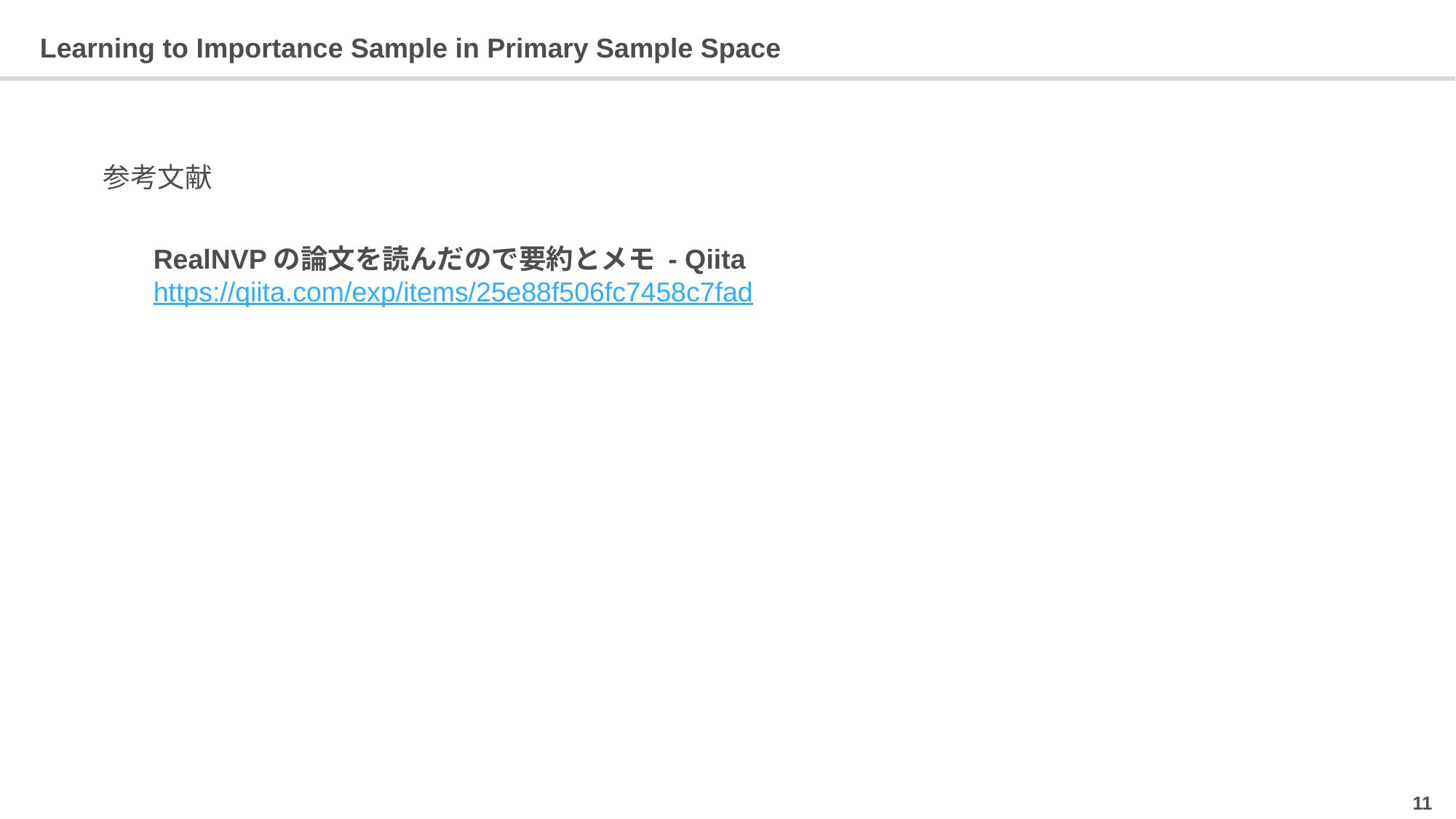

# Learning to Importance Sample in Primary Sample Space
参考文献
RealNVPの論文を読んだので要約とメモ - Qiita
https://qiita.com/exp/items/25e88f506fc7458c7fad
11